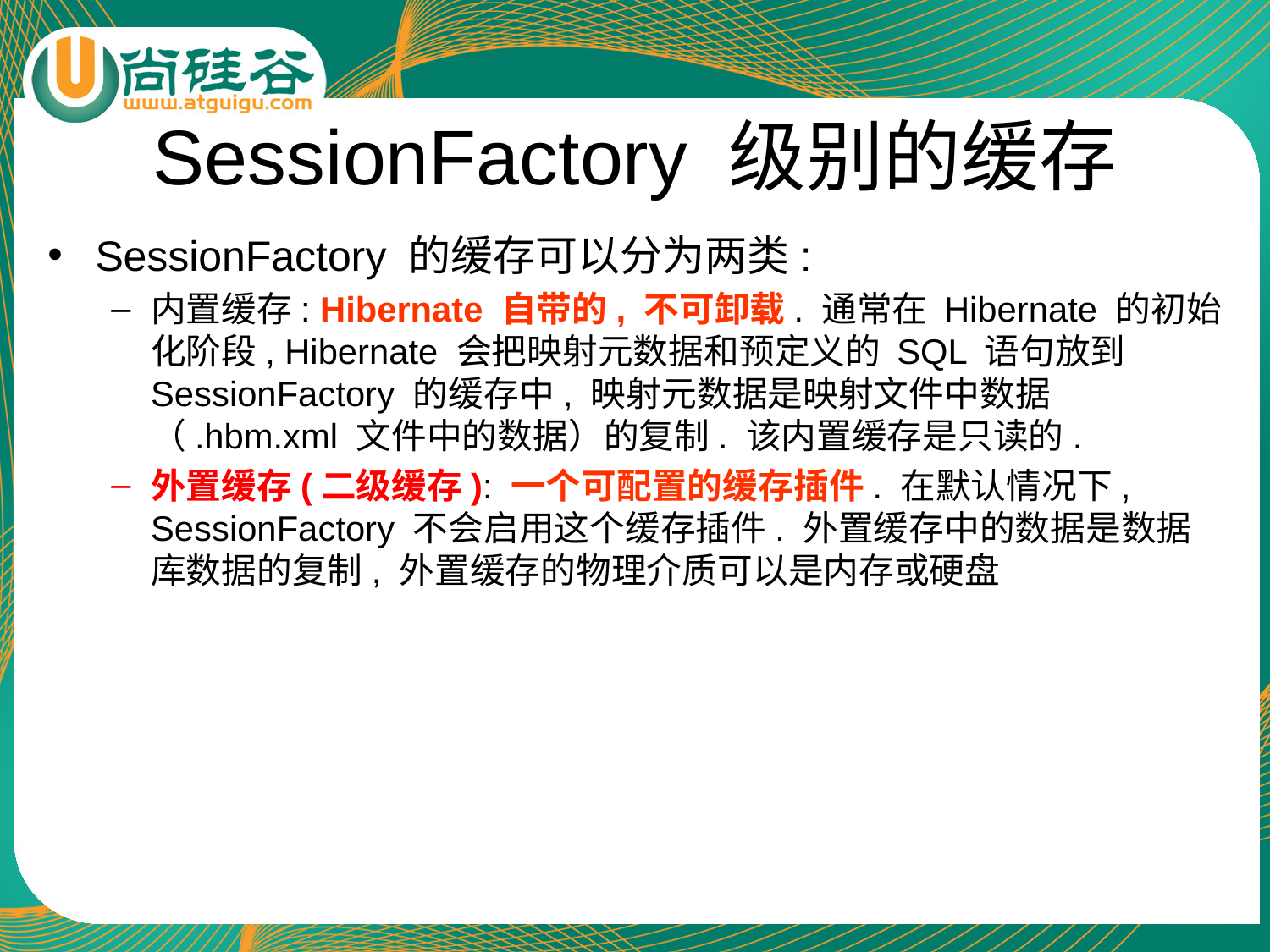

# SessionFactory 级别的缓存
SessionFactory 的缓存可以分为两类:
内置缓存: Hibernate 自带的, 不可卸载. 通常在 Hibernate 的初始化阶段, Hibernate 会把映射元数据和预定义的 SQL 语句放到 SessionFactory 的缓存中, 映射元数据是映射文件中数据（.hbm.xml 文件中的数据）的复制. 该内置缓存是只读的.
外置缓存(二级缓存): 一个可配置的缓存插件. 在默认情况下, SessionFactory 不会启用这个缓存插件. 外置缓存中的数据是数据库数据的复制, 外置缓存的物理介质可以是内存或硬盘